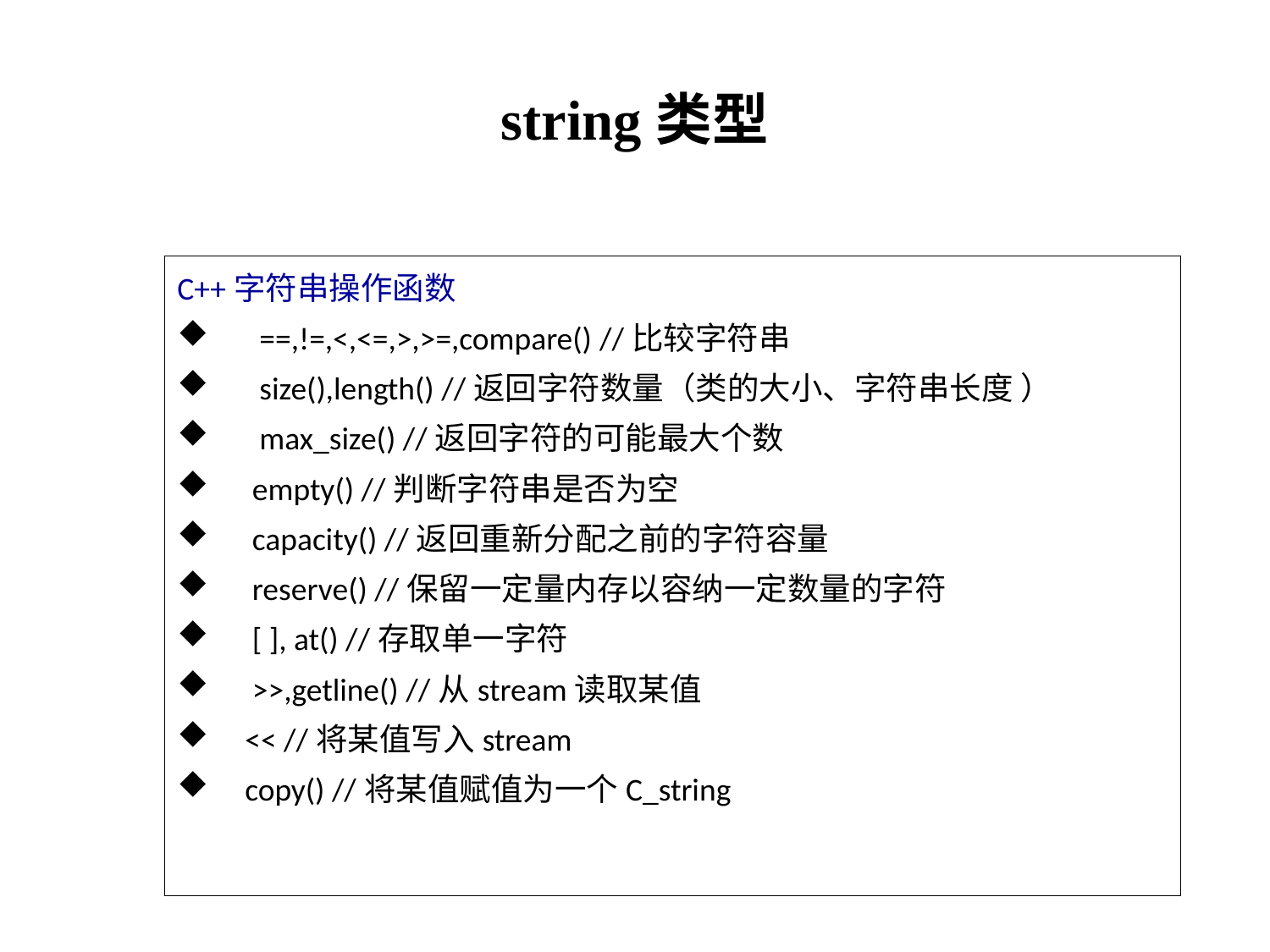

# string类型
C++字符串操作函数
       ==,!=,<,<=,>,>=,compare() //比较字符串
       size(),length() //返回字符数量（类的大小、字符串长度 ）
       max_size() //返回字符的可能最大个数
      empty() //判断字符串是否为空
      capacity() //返回重新分配之前的字符容量
      reserve() //保留一定量内存以容纳一定数量的字符
      [ ], at() //存取单一字符
      >>,getline() //从stream读取某值
     << //将某值写入stream
     copy() //将某值赋值为一个C_string